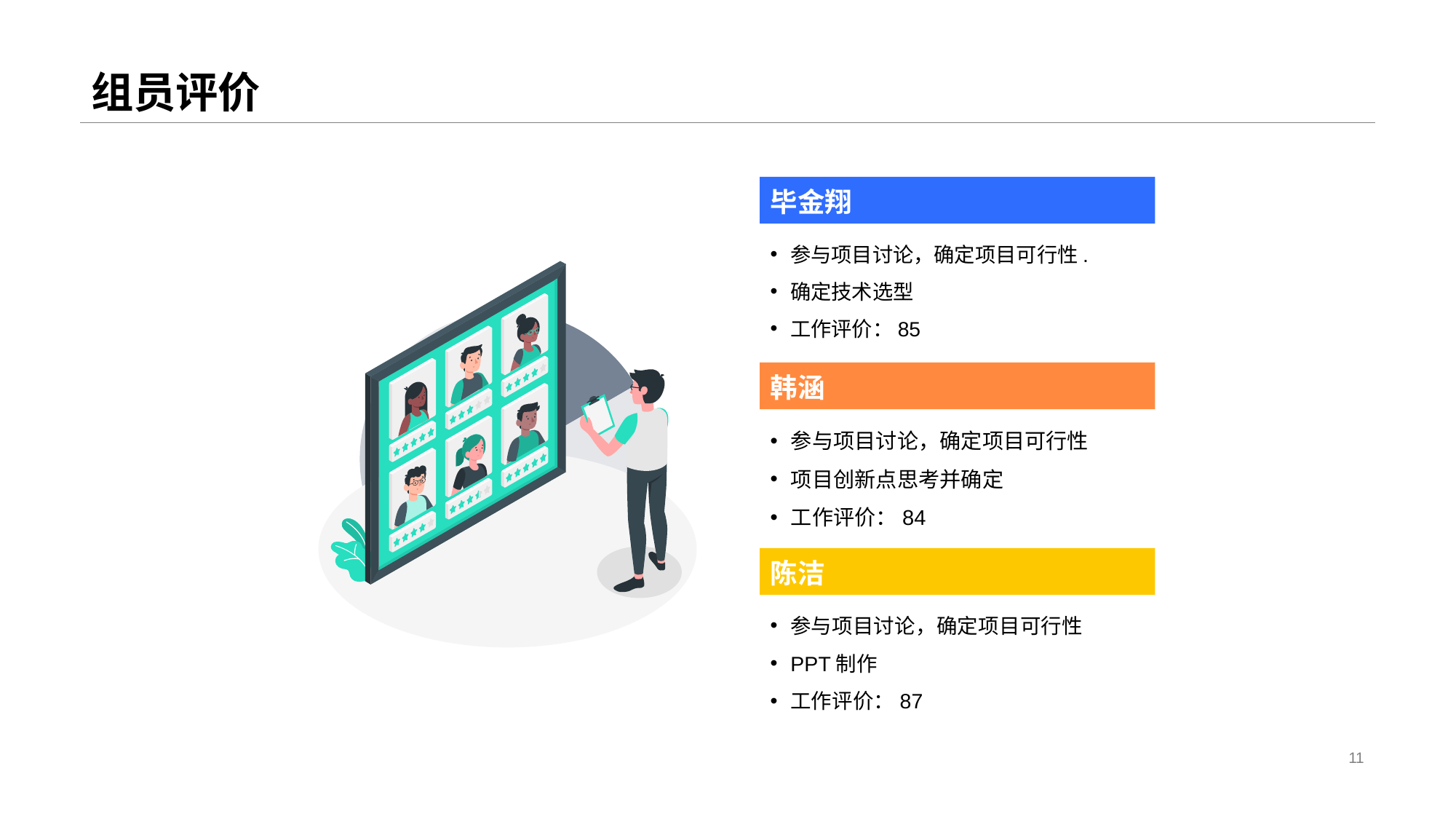

# 组员评价
毕金翔
参与项目讨论，确定项目可行性.
确定技术选型
工作评价：85

韩涵
参与项目讨论，确定项目可行性
项目创新点思考并确定
工作评价：84

陈洁
参与项目讨论，确定项目可行性
PPT制作
工作评价：87
11